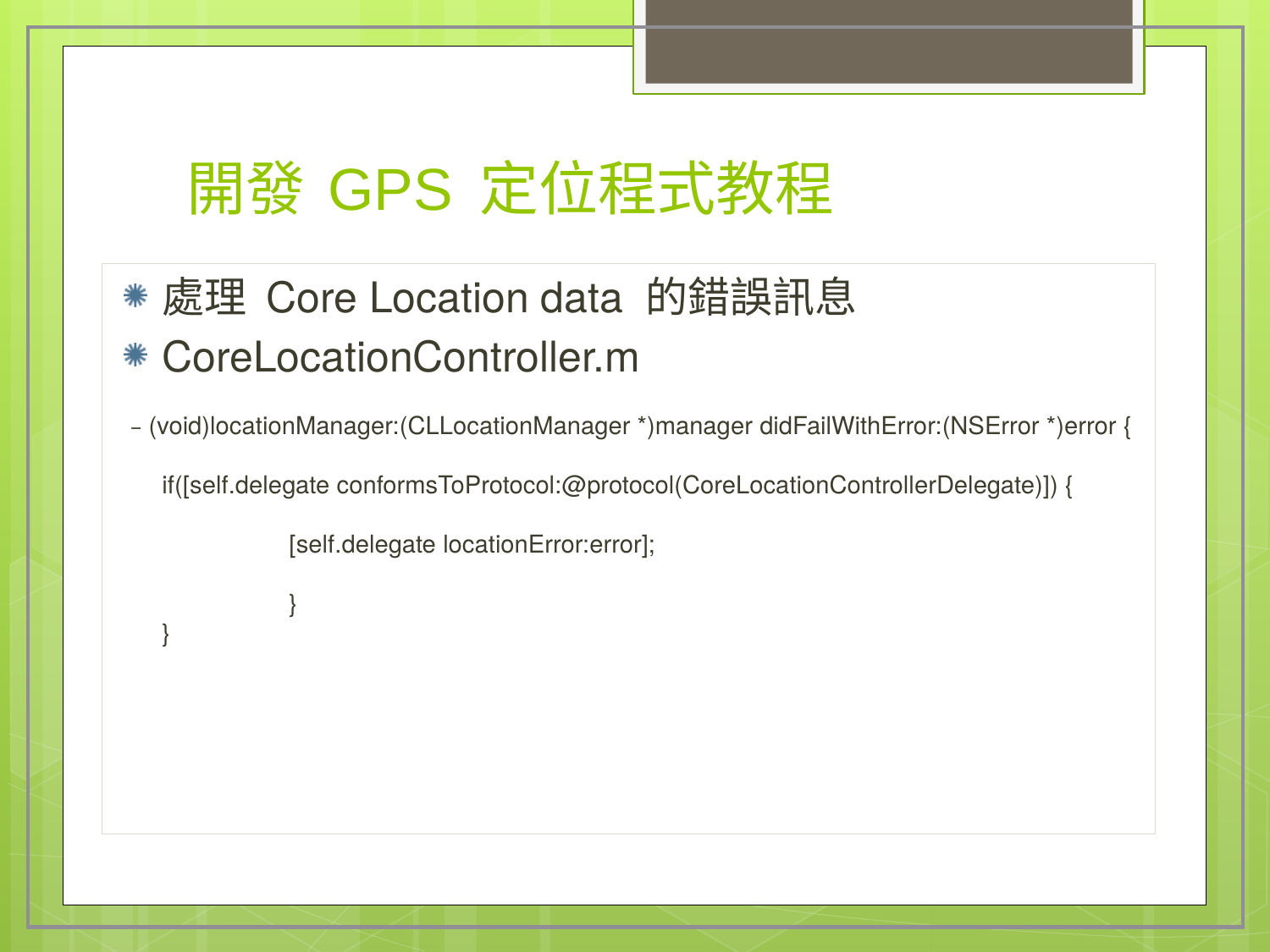

# 開發 GPS 定位程式教程
處理 Core Location data 的錯誤訊息
CoreLocationController.m

﹣(void)locationManager:(CLLocationManager *)manager didFailWithError:(NSError *)error {

	if([self.delegate conformsToProtocol:@protocol(CoreLocationControllerDelegate)]) {

		[self.delegate locationError:error];

		}
	}